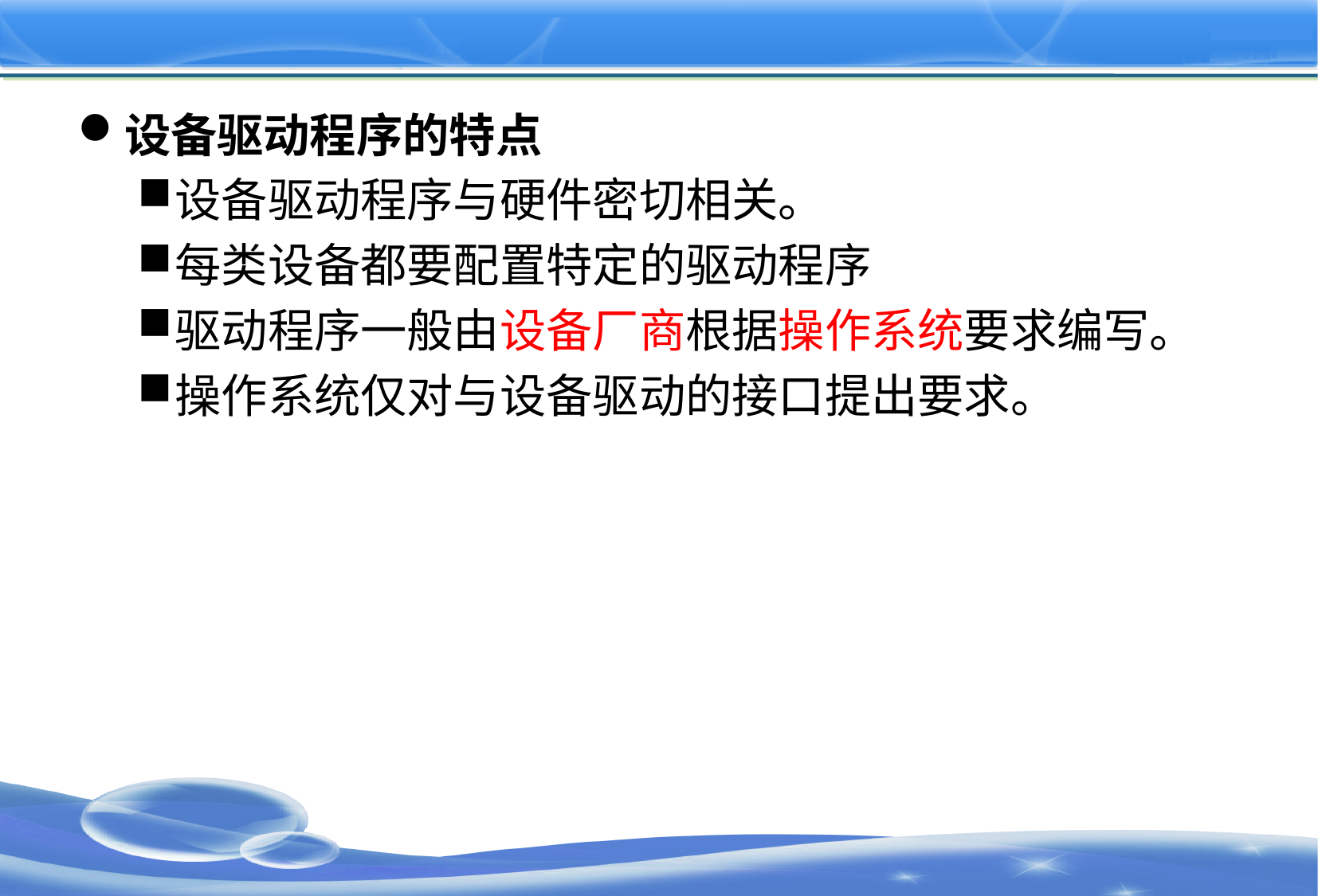

#
设备驱动程序的特点
设备驱动程序与硬件密切相关。
每类设备都要配置特定的驱动程序
驱动程序一般由设备厂商根据操作系统要求编写。
操作系统仅对与设备驱动的接口提出要求。